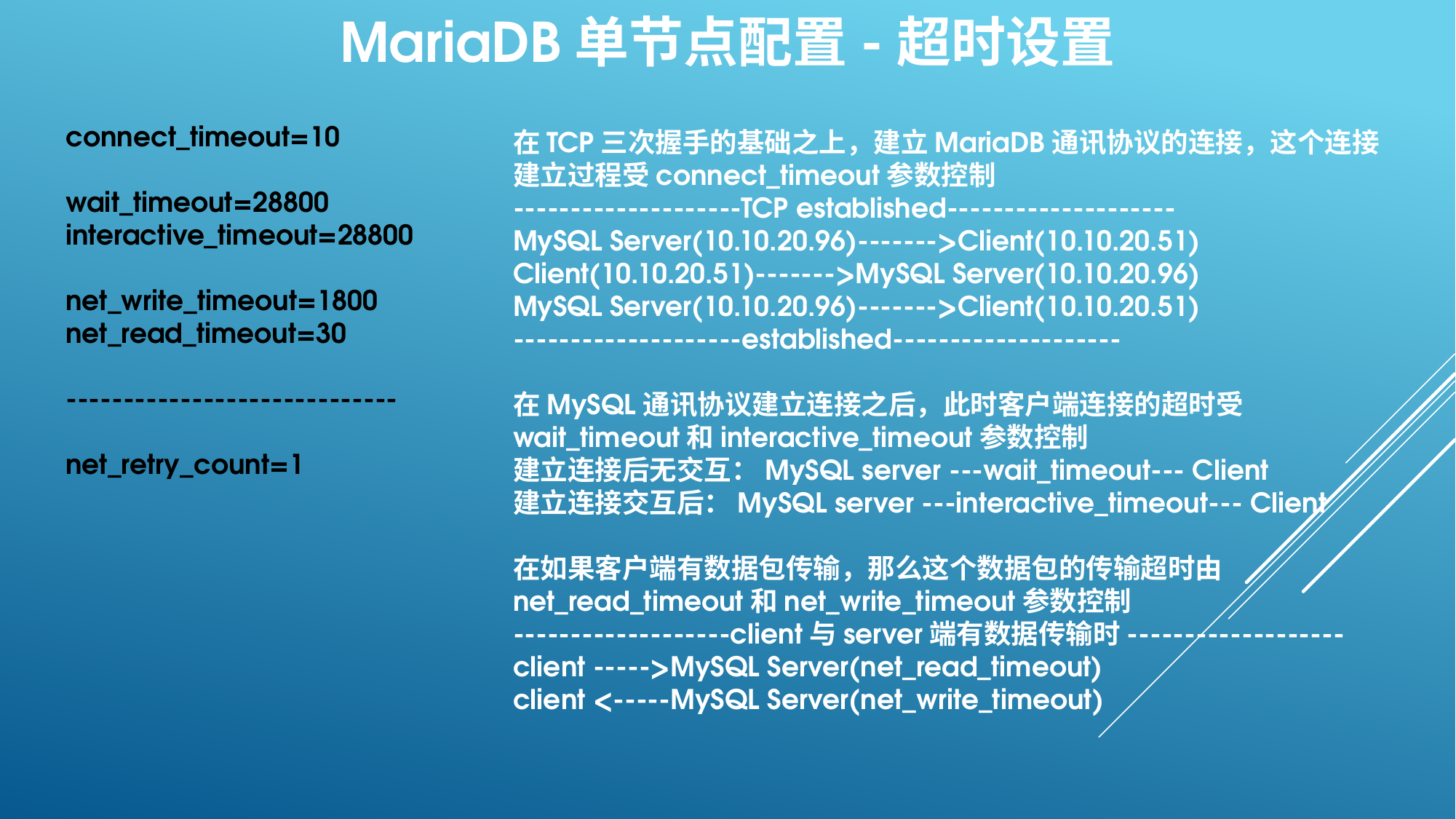

MariaDB单节点配置-超时设置
connect_timeout=10

wait_timeout=28800
interactive_timeout=28800

net_write_timeout=1800
net_read_timeout=30

-----------------------------

net_retry_count=1
在TCP三次握手的基础之上，建立MariaDB通讯协议的连接，这个连接建立过程受connect_timeout参数控制
--------------------TCP established--------------------
MySQL Server(10.10.20.96)------->Client(10.10.20.51)
Client(10.10.20.51)------->MySQL Server(10.10.20.96)
MySQL Server(10.10.20.96)------->Client(10.10.20.51)
--------------------established--------------------

在MySQL通讯协议建立连接之后，此时客户端连接的超时受wait_timeout和interactive_timeout参数控制
建立连接后无交互：MySQL server ---wait_timeout--- Client
建立连接交互后：MySQL server ---interactive_timeout--- Client

在如果客户端有数据包传输，那么这个数据包的传输超时由net_read_timeout和net_write_timeout参数控制
-------------------client与server端有数据传输时-------------------
client ----->MySQL Server(net_read_timeout)
client <-----MySQL Server(net_write_timeout)